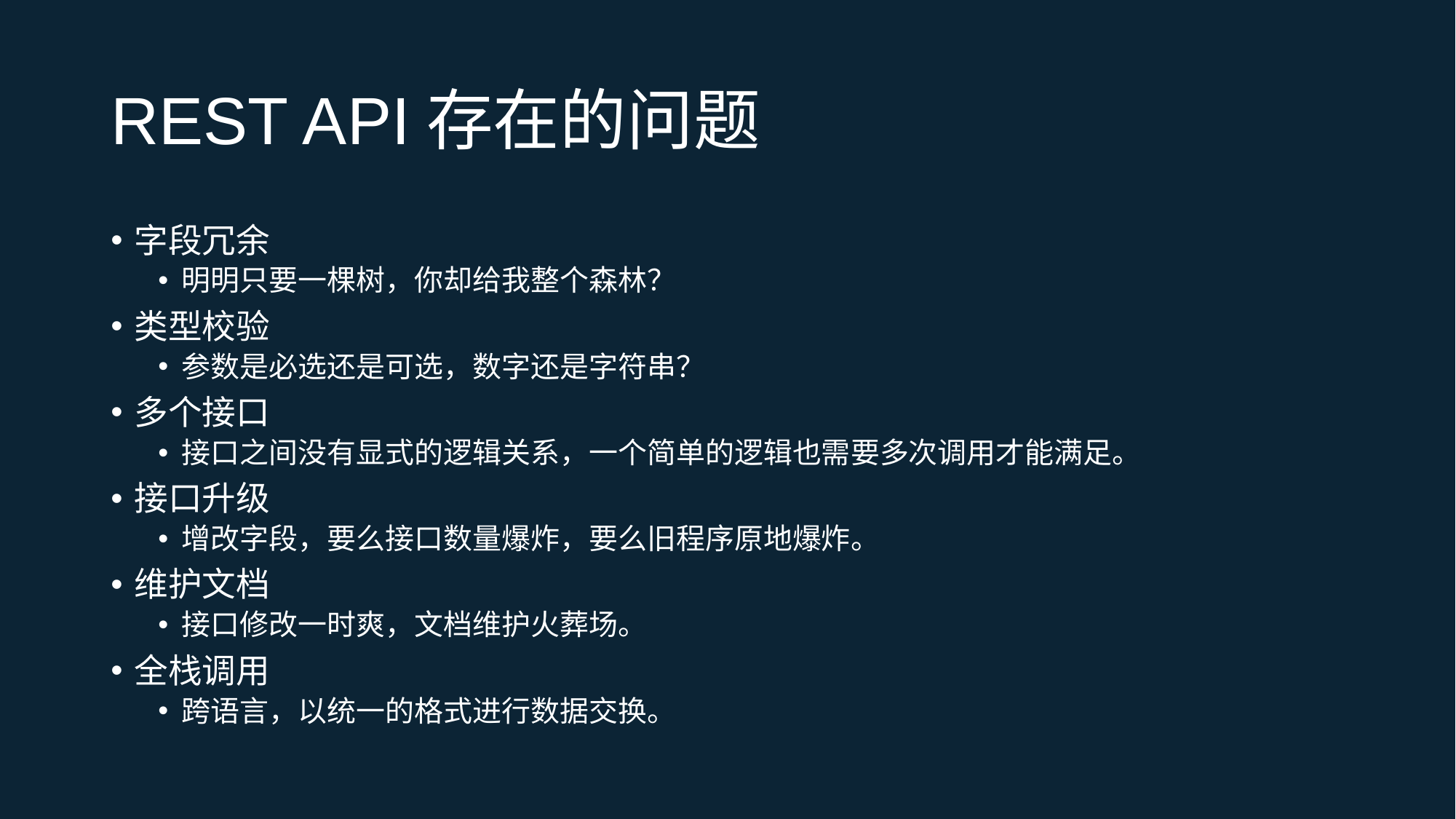

# REST API存在的问题
字段冗余
明明只要一棵树，你却给我整个森林？
类型校验
参数是必选还是可选，数字还是字符串？
多个接口
接口之间没有显式的逻辑关系，一个简单的逻辑也需要多次调用才能满足。
接口升级
增改字段，要么接口数量爆炸，要么旧程序原地爆炸。
维护文档
接口修改一时爽，文档维护火葬场。
全栈调用
跨语言，以统一的格式进行数据交换。